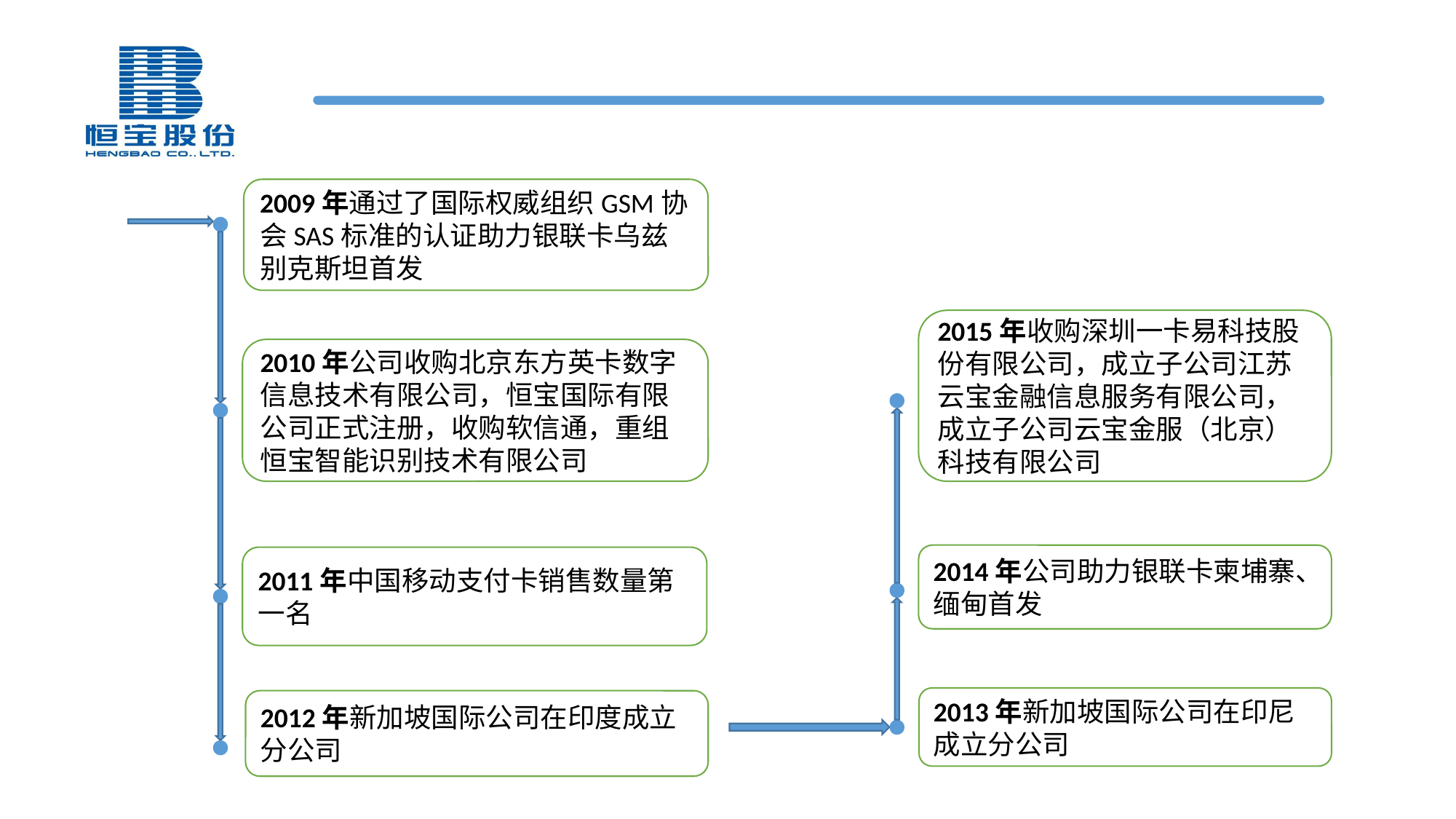

2009年通过了国际权威组织GSM协会SAS标准的认证助力银联卡乌兹别克斯坦首发

2015年收购深圳一卡易科技股份有限公司，成立子公司江苏云宝金融信息服务有限公司，成立子公司云宝金服（北京）科技有限公司
2010年公司收购北京东方英卡数字信息技术有限公司，恒宝国际有限公司正式注册，收购软信通，重组恒宝智能识别技术有限公司

2014年公司助力银联卡柬埔寨、缅甸首发
2011年中国移动支付卡销售数量第一名

2013年新加坡国际公司在印尼成立分公司
2012年新加坡国际公司在印度成立分公司